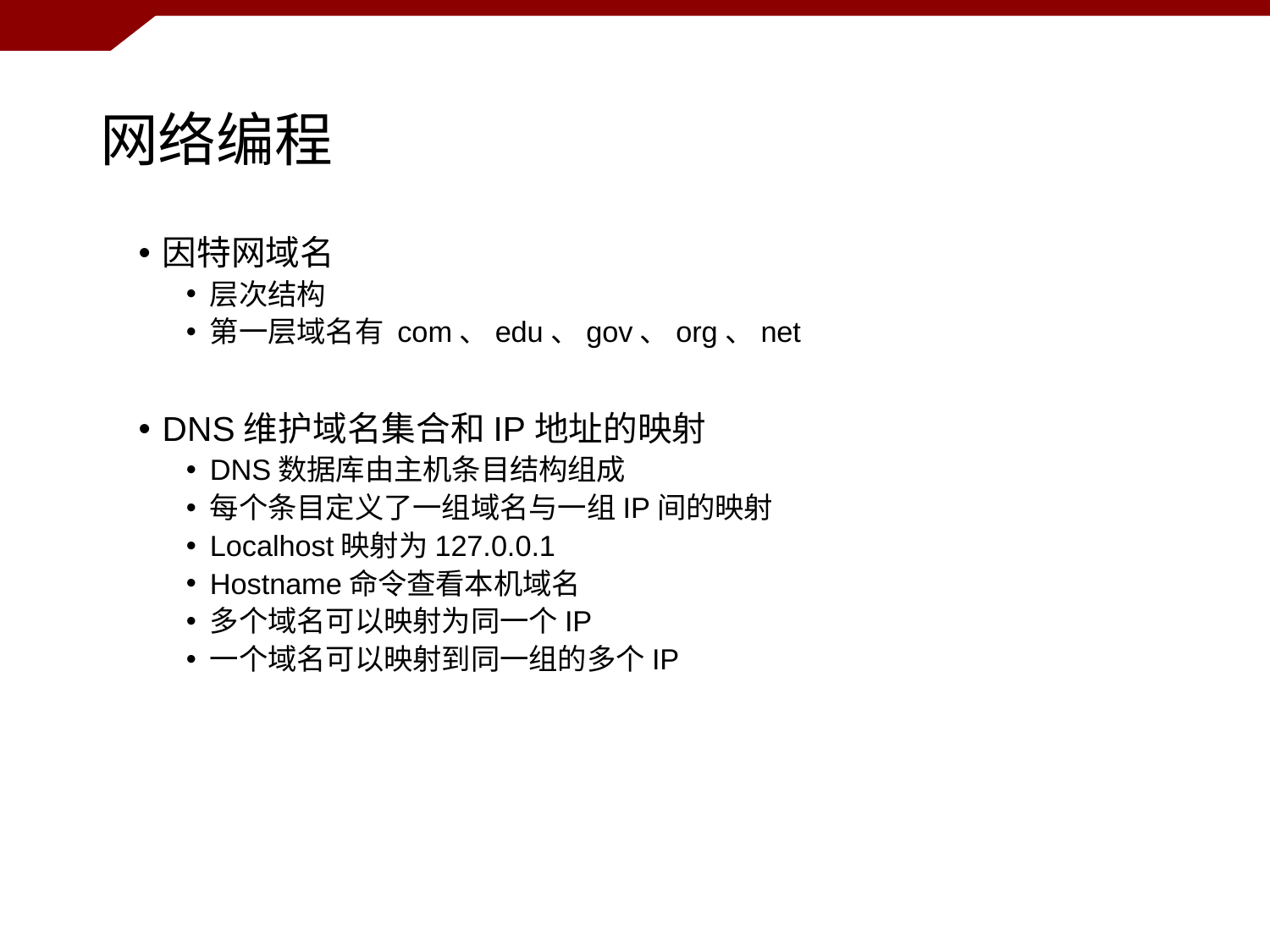

# 网络编程

因特网域名
层次结构
第一层域名有 com、edu、gov、org、net

DNS维护域名集合和IP地址的映射
DNS数据库由主机条目结构组成
每个条目定义了一组域名与一组IP间的映射
Localhost映射为127.0.0.1
Hostname命令查看本机域名
多个域名可以映射为同一个IP
一个域名可以映射到同一组的多个IP